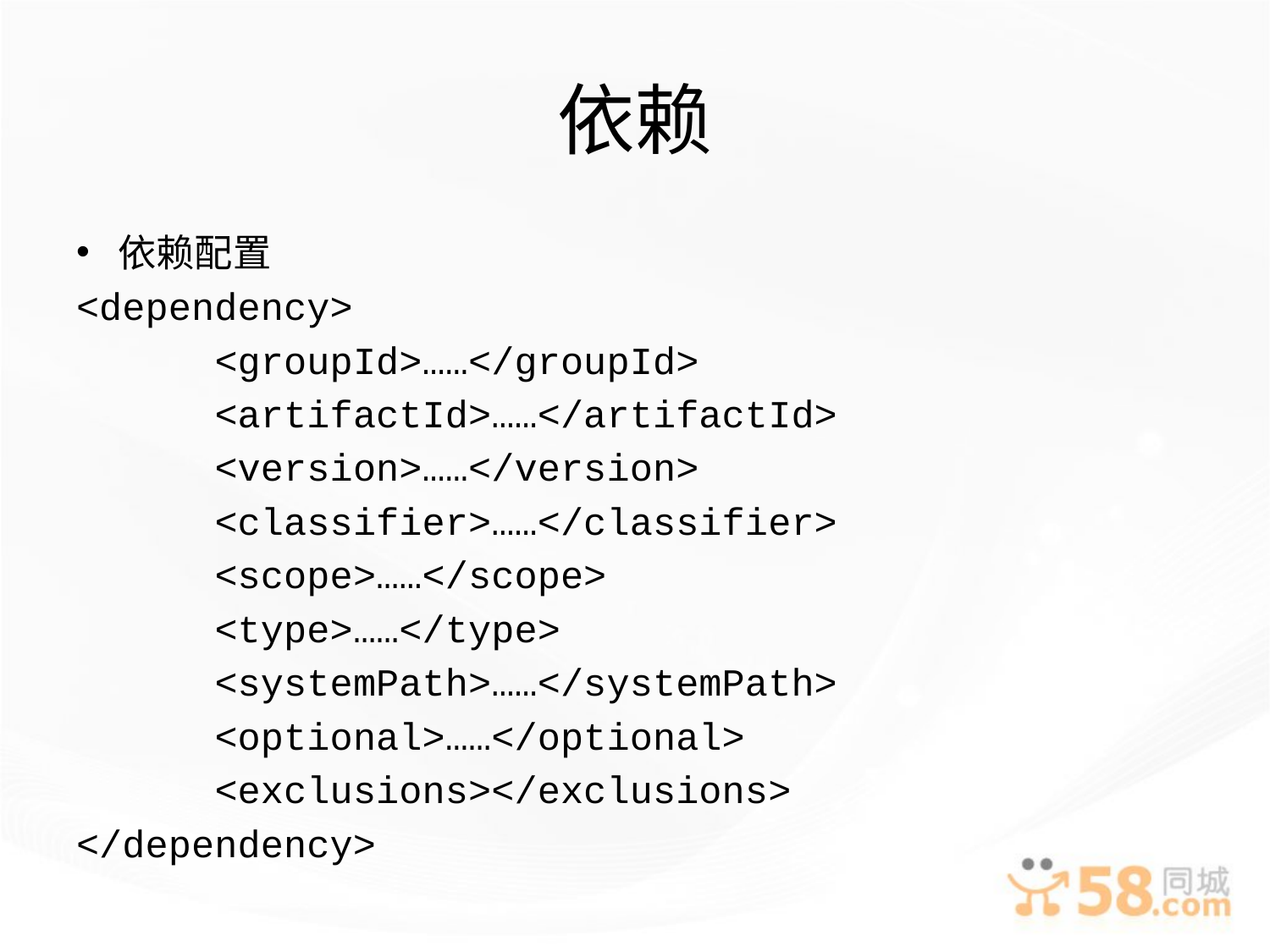

# 依赖
依赖配置
<dependency>
      <groupId>……</groupId>
      <artifactId>……</artifactId>
      <version>……</version>
      <classifier>……</classifier>
      <scope>……</scope>
      <type>……</type>
      <systemPath>……</systemPath>
      <optional>……</optional>
      <exclusions></exclusions>
</dependency>